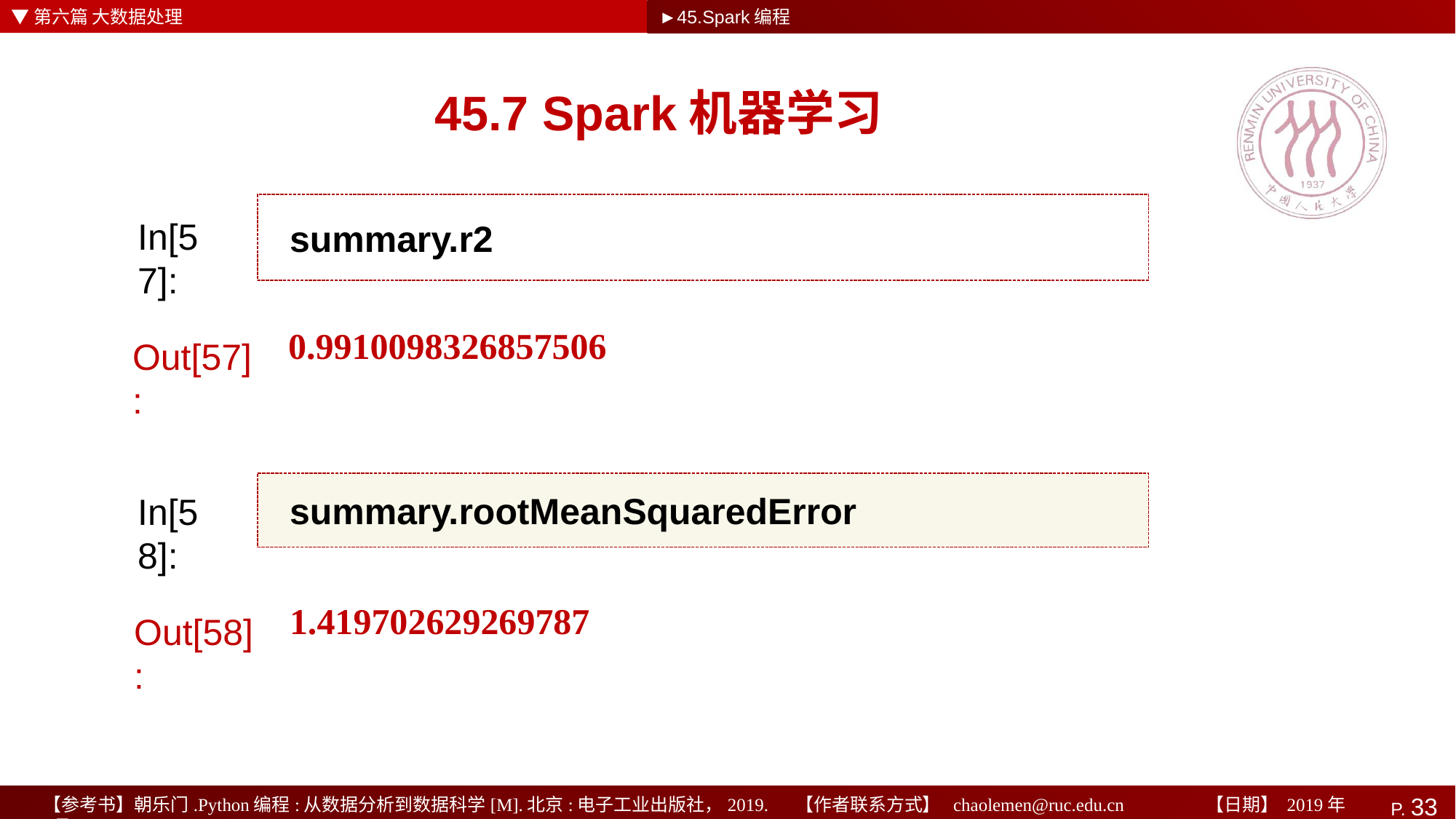

▼第六篇 大数据处理
►45.Spark编程
# 45.7 Spark机器学习
summary.r2
In[57]:
0.9910098326857506
Out[57]:
summary.rootMeanSquaredError
In[58]:
1.419702629269787
Out[58]: